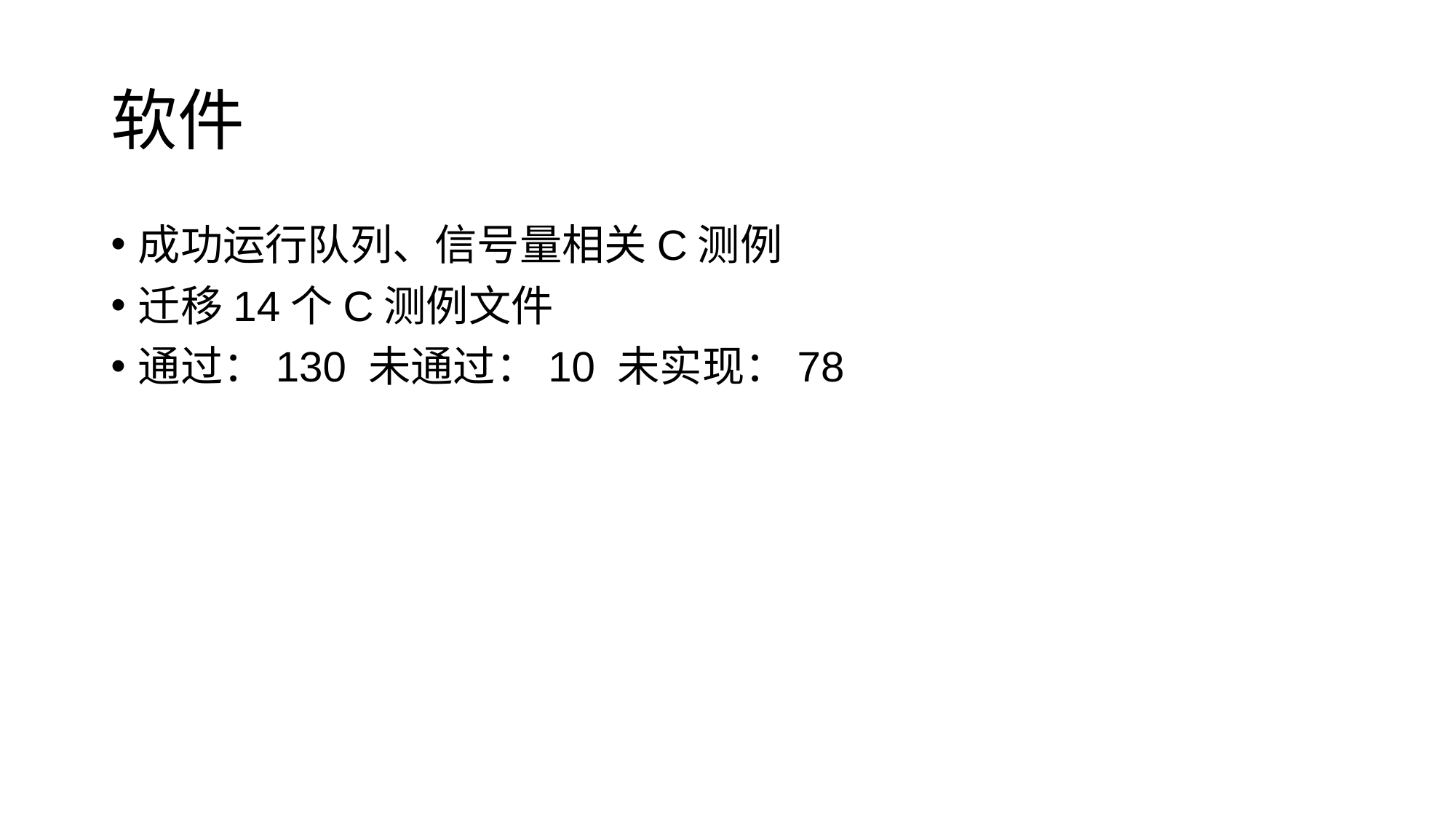

# 软件
成功运行队列、信号量相关C测例
迁移14个C测例文件
通过：130 未通过：10 未实现：78